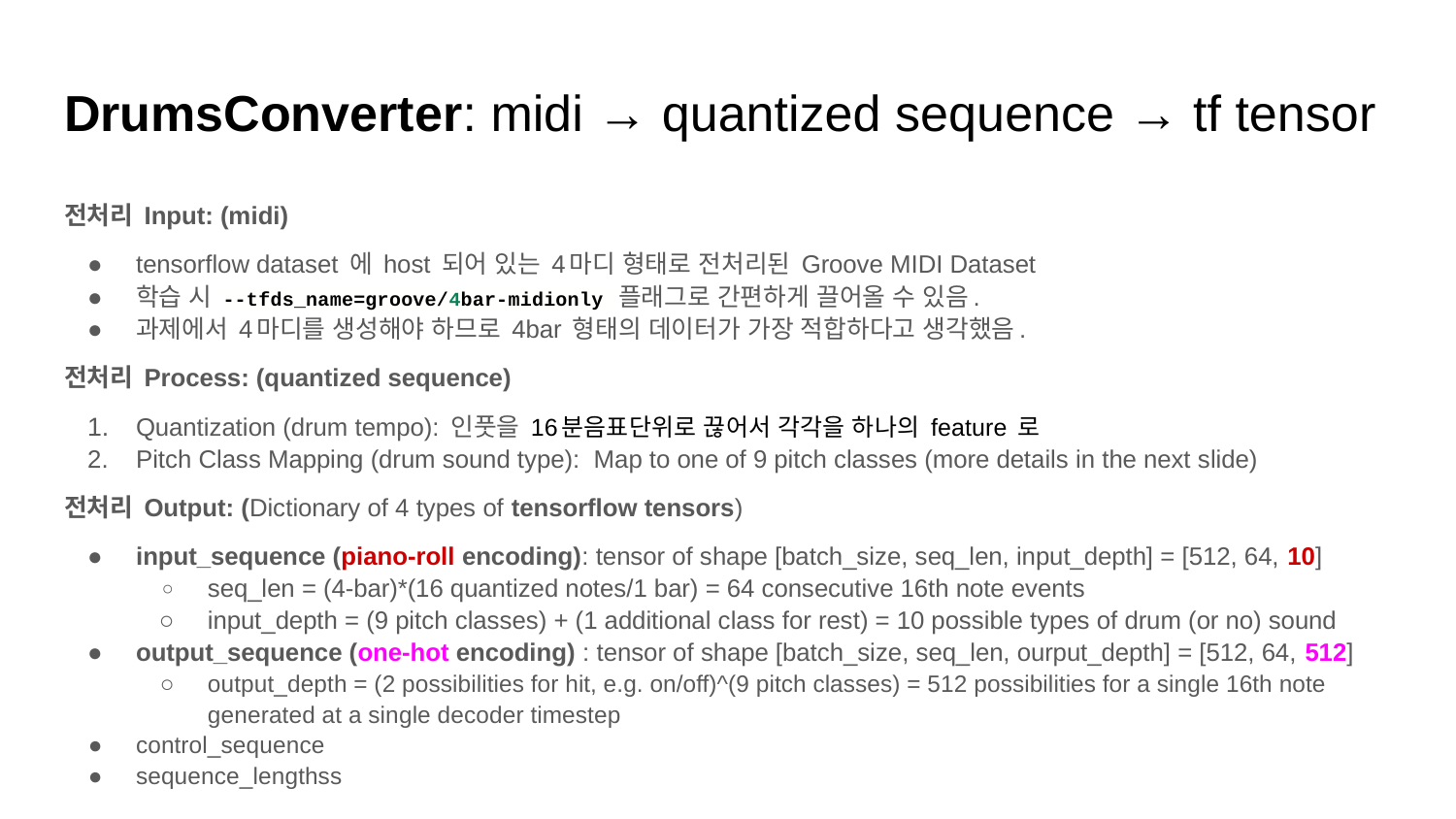

# DrumsConverter: midi → quantized sequence → tf tensor
전처리 Input: (midi)
tensorflow dataset 에 host 되어 있는 4마디 형태로 전처리된 Groove MIDI Dataset
학습 시 --tfds_name=groove/4bar-midionly 플래그로 간편하게 끌어올 수 있음.
과제에서 4마디를 생성해야 하므로 4bar 형태의 데이터가 가장 적합하다고 생각했음.
전처리 Process: (quantized sequence)
Quantization (drum tempo): 인풋을 16분음표단위로 끊어서 각각을 하나의 feature 로
Pitch Class Mapping (drum sound type):  Map to one of 9 pitch classes (more details in the next slide)
전처리 Output: (Dictionary of 4 types of tensorflow tensors)
input_sequence (piano-roll encoding): tensor of shape [batch_size, seq_len, input_depth] = [512, 64, 10]
seq_len = (4-bar)*(16 quantized notes/1 bar) = 64 consecutive 16th note events
input_depth = (9 pitch classes) + (1 additional class for rest) = 10 possible types of drum (or no) sound
output_sequence (one-hot encoding) : tensor of shape [batch_size, seq_len, ourput_depth] = [512, 64, 512]
output_depth = (2 possibilities for hit, e.g. on/off)^(9 pitch classes) = 512 possibilities for a single 16th note generated at a single decoder timestep
control_sequence
sequence_lengthss